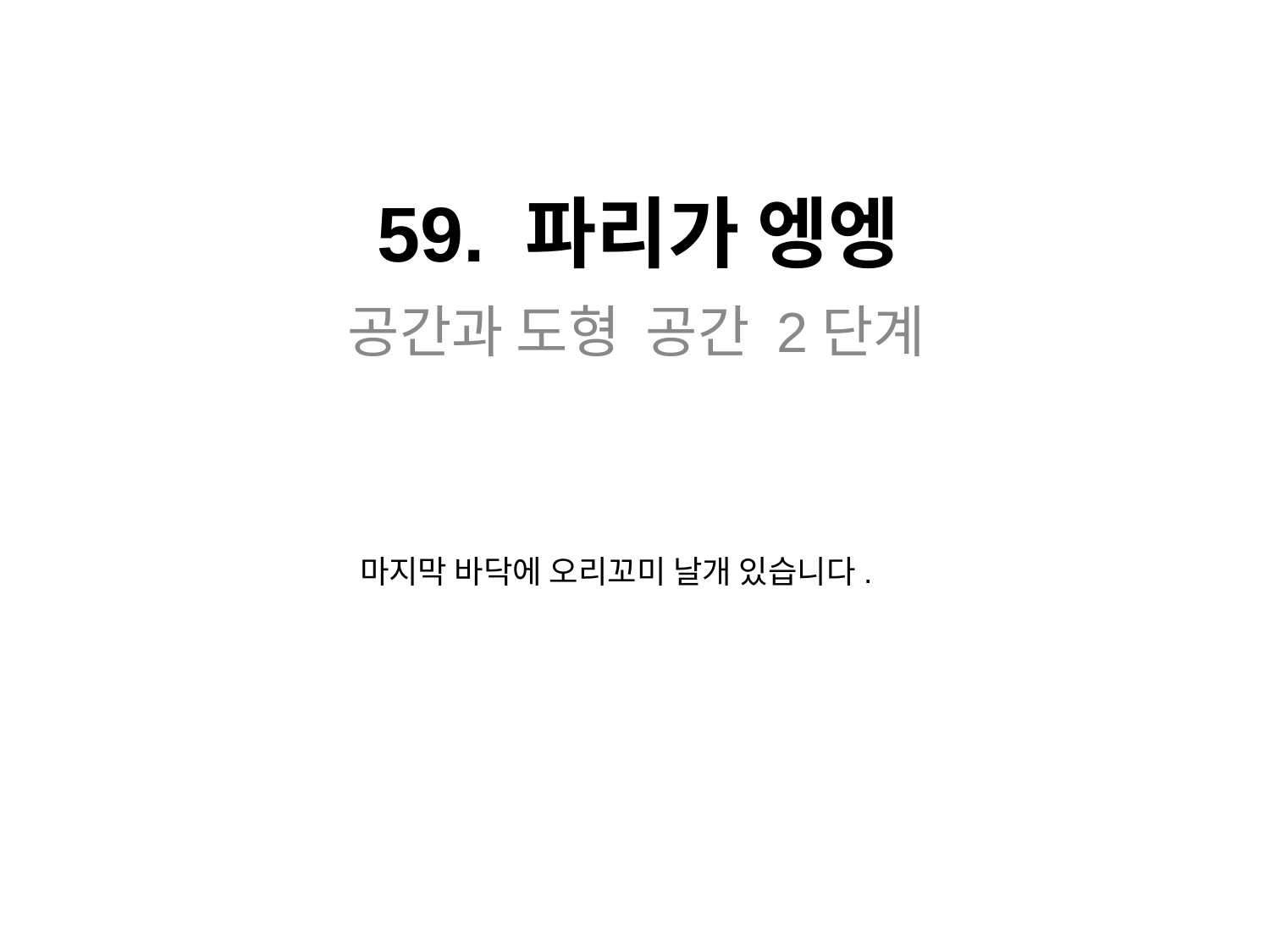

# 59. 파리가 엥엥
공간과 도형  공간 2단계
마지막 바닥에 오리꼬미 날개 있습니다.